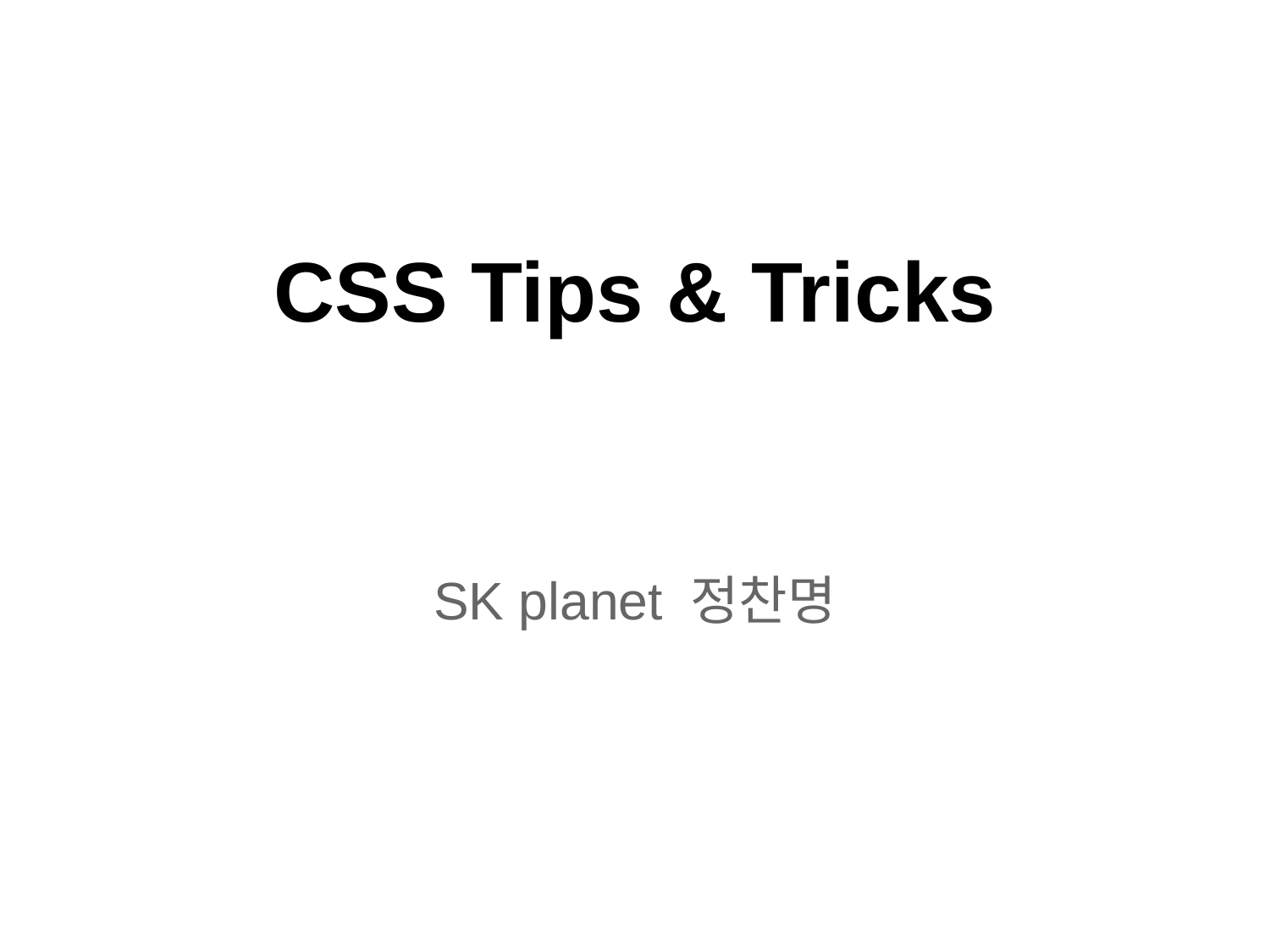

# CSS Tips & Tricks
SK planet 정찬명